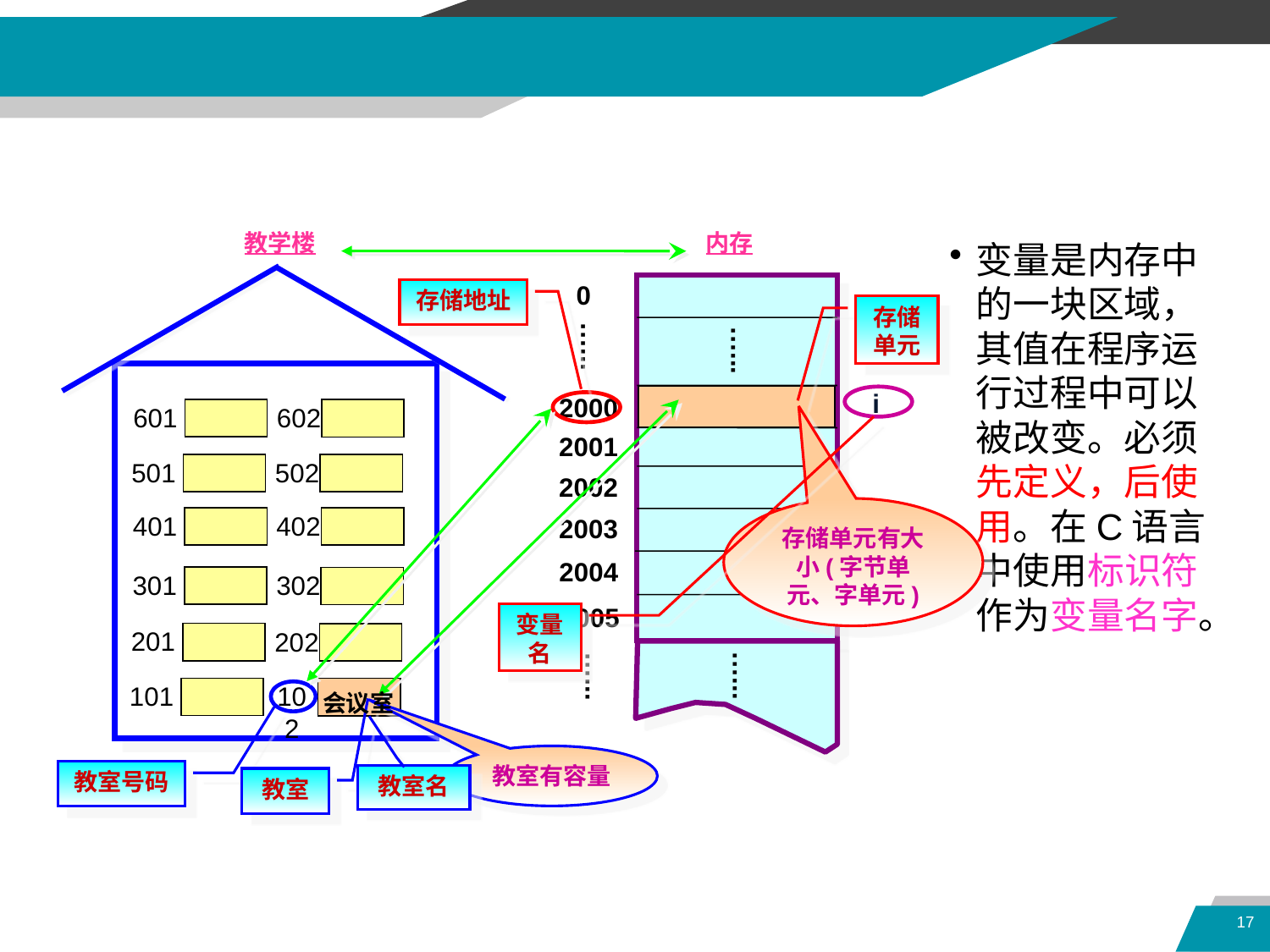

# 变量
内存
0
…...
2000
2001
2002
2003
2004
2005
…...

…...

…...
教学楼

601

602

501

502

401

402

301

302

201

202

101

102

变量是内存中的一块区域，其值在程序运行过程中可以被改变。必须先定义，后使用。在C语言中使用标识符作为变量名字。

存储地址

存储单元

i

变量名

存储单元有大小(字节单元、字单元)

教室号码
会议室
教室有容量
教室名
教室